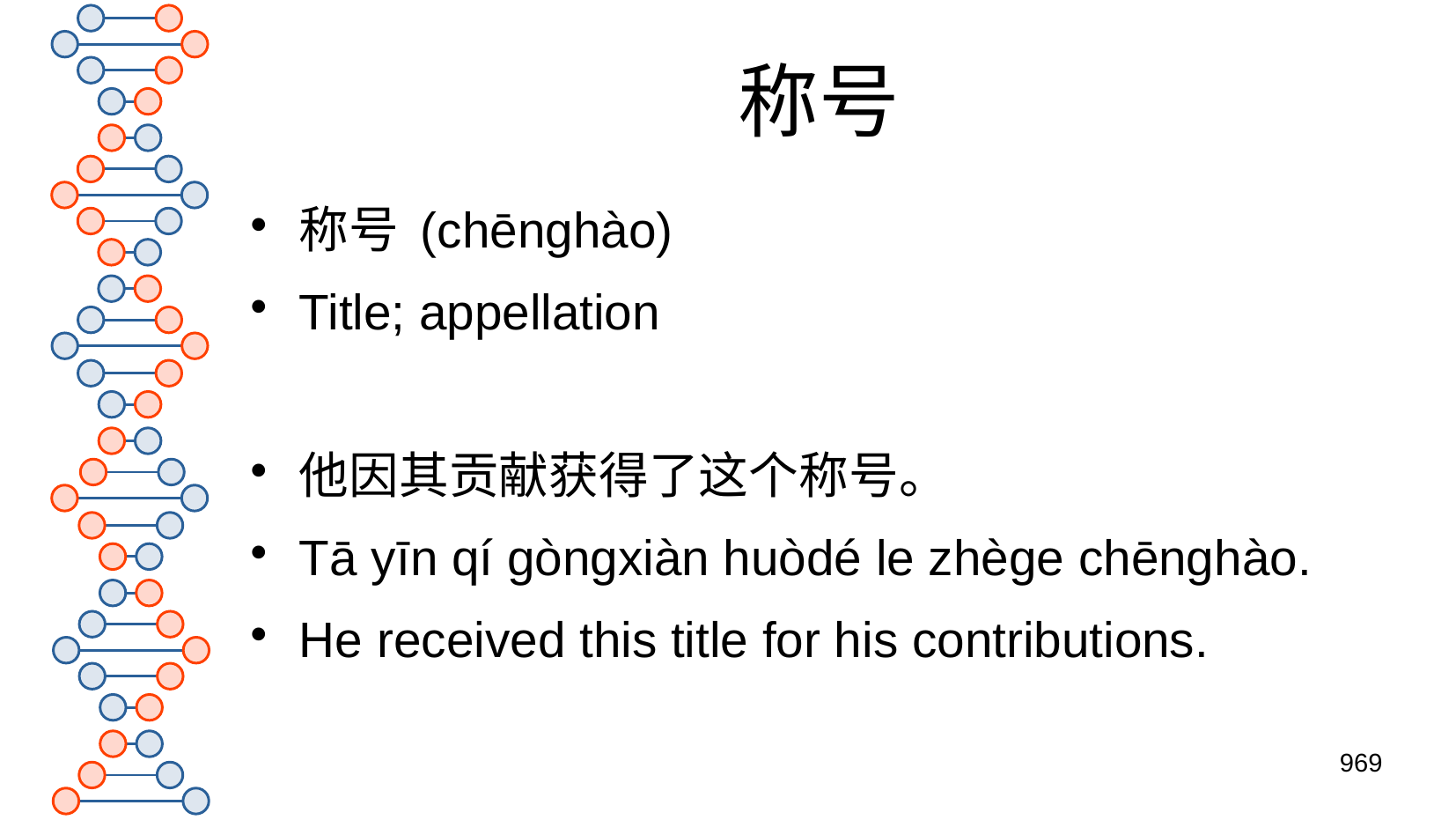

# 称号
称号 (chēnghào)
Title; appellation

他因其贡献获得了这个称号。
Tā yīn qí gòngxiàn huòdé le zhège chēnghào.
He received this title for his contributions.

969